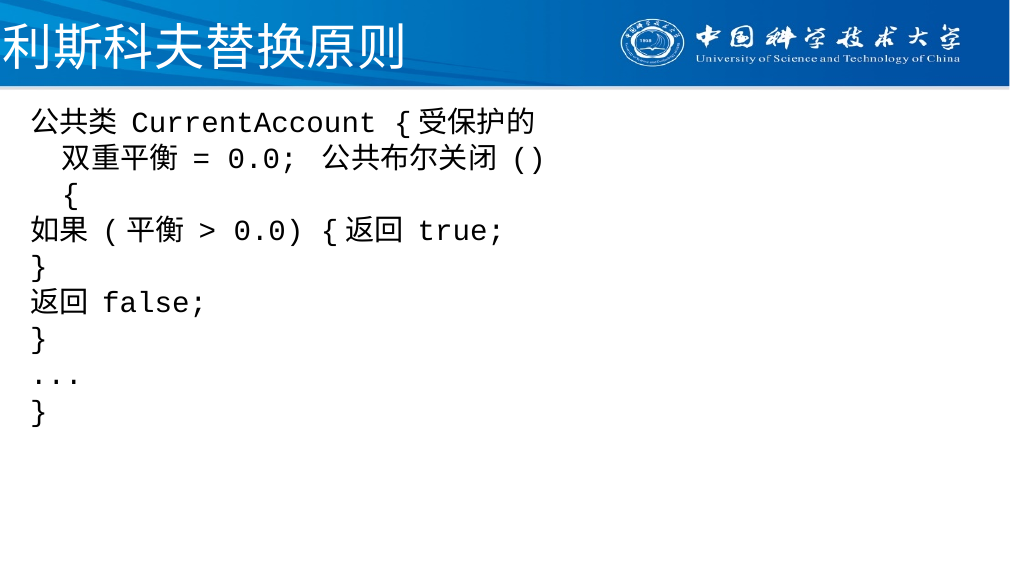

# 利斯科夫替换原则
公共类 CurrentAccount {受保护的双重平衡 = 0.0; 公共布尔关闭 () {
如果 (平衡 > 0.0) {返回 true;
}
返回 false;
}
...
}